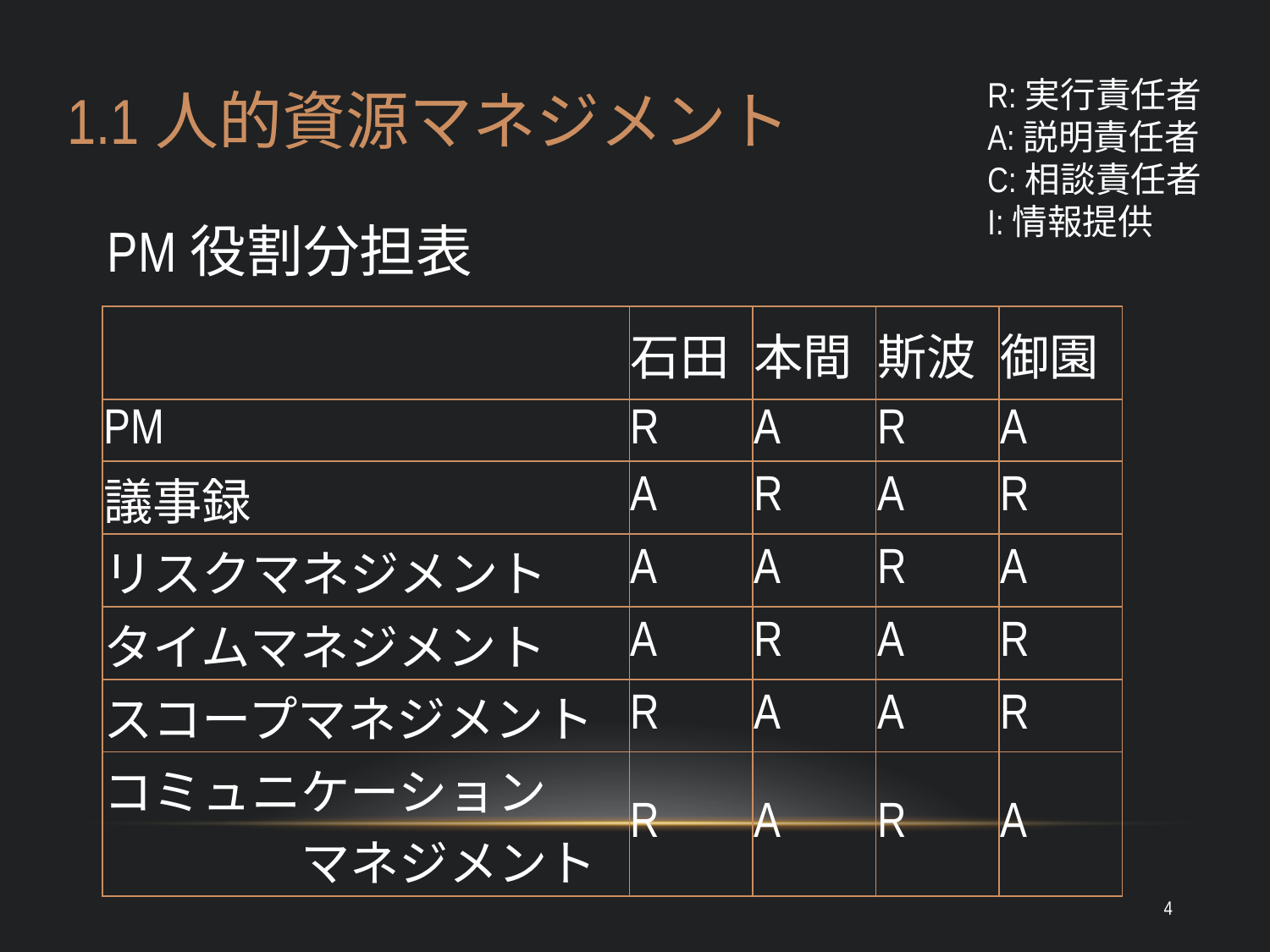

R:実行責任者
A:説明責任者
C:相談責任者
I:情報提供
1.1人的資源マネジメント
PM役割分担表
|  |  |  |  |  |
| --- | --- | --- | --- | --- |
|  | 石田 | 本間 | 斯波 | 御園 |
| PM | R | A | R | A |
| 議事録 | A | R | A | R |
| リスクマネジメント | A | A | R | A |
| タイムマネジメント | A | R | A | R |
| スコープマネジメント | R | A | A | R |
| コミュニケーション 　　　　マネジメント | R | A | R | A |
4